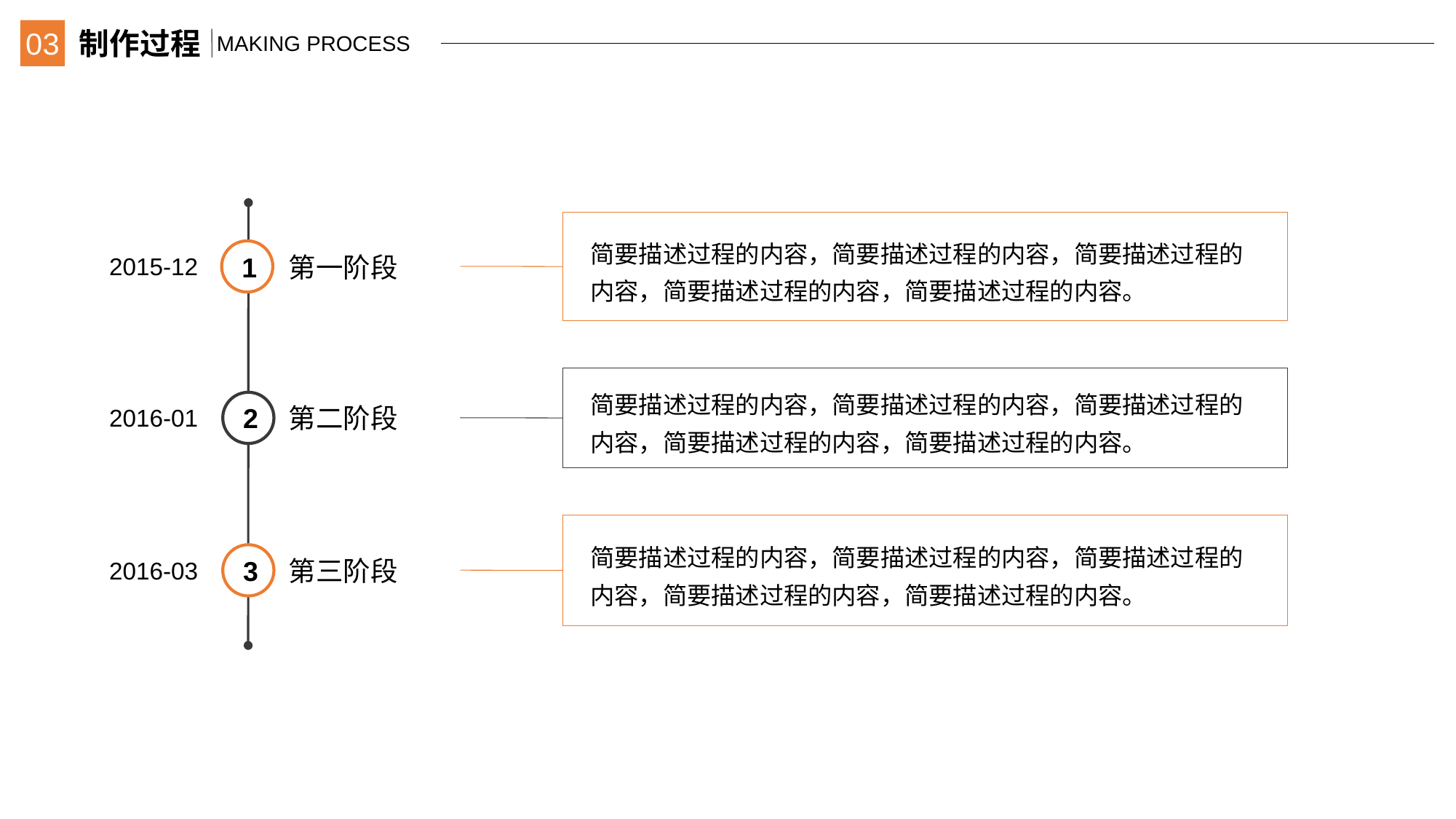

03
制作过程

MAKING PROCESS

简要描述过程的内容，简要描述过程的内容，简要描述过程的内容，简要描述过程的内容，简要描述过程的内容。
1
第一阶段
2015-12

简要描述过程的内容，简要描述过程的内容，简要描述过程的内容，简要描述过程的内容，简要描述过程的内容。
2
第二阶段
2016-01

简要描述过程的内容，简要描述过程的内容，简要描述过程的内容，简要描述过程的内容，简要描述过程的内容。
3
第三阶段
2016-03